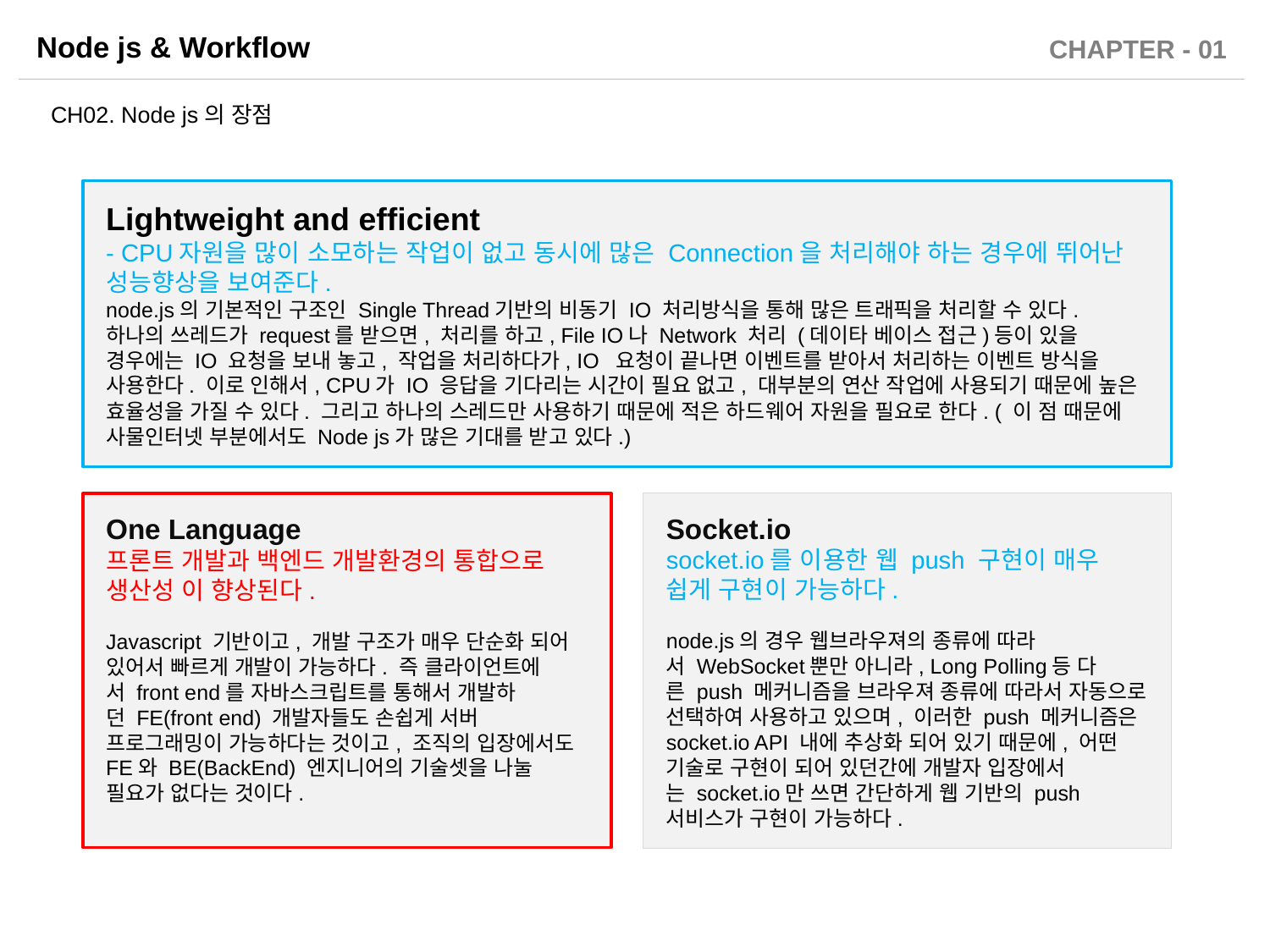

CH02. Node js의 장점
Lightweight and efficient
- CPU자원을 많이 소모하는 작업이 없고 동시에 많은 Connection을 처리해야 하는 경우에 뛰어난 성능향상을 보여준다.
node.js의 기본적인 구조인 Single Thread기반의 비동기 IO 처리방식을 통해 많은 트래픽을 처리할 수 있다. 하나의 쓰레드가 request를 받으면, 처리를 하고, File IO나 Network 처리 (데이타 베이스 접근)등이 있을 경우에는 IO 요청을 보내 놓고, 작업을 처리하다가, IO  요청이 끝나면 이벤트를 받아서 처리하는 이벤트 방식을 사용한다. 이로 인해서, CPU가 IO 응답을 기다리는 시간이 필요 없고, 대부분의 연산 작업에 사용되기 때문에 높은 효율성을 가질 수 있다. 그리고 하나의 스레드만 사용하기 때문에 적은 하드웨어 자원을 필요로 한다. ( 이 점 때문에 사물인터넷 부분에서도 Node js가 많은 기대를 받고 있다.)
Socket.io
socket.io를 이용한 웹 push 구현이 매우 쉽게 구현이 가능하다. 
node.js의 경우 웹브라우져의 종류에 따라서 WebSocket뿐만 아니라, Long Polling등 다른 push 메커니즘을 브라우져 종류에 따라서 자동으로 선택하여 사용하고 있으며, 이러한 push 메커니즘은 socket.io API 내에 추상화 되어 있기 때문에, 어떤 기술로 구현이 되어 있던간에 개발자 입장에서는 socket.io만 쓰면 간단하게 웹 기반의 push 서비스가 구현이 가능하다.
One Language
프론트 개발과 백엔드 개발환경의 통합으로 생산성 이 향상된다.
Javascript 기반이고, 개발 구조가 매우 단순화 되어 있어서 빠르게 개발이 가능하다. 즉 클라이언트에서 front end를 자바스크립트를 통해서 개발하던 FE(front end) 개발자들도 손쉽게 서버 프로그래밍이 가능하다는 것이고, 조직의 입장에서도 FE와 BE(BackEnd) 엔지니어의 기술셋을 나눌 필요가 없다는 것이다.